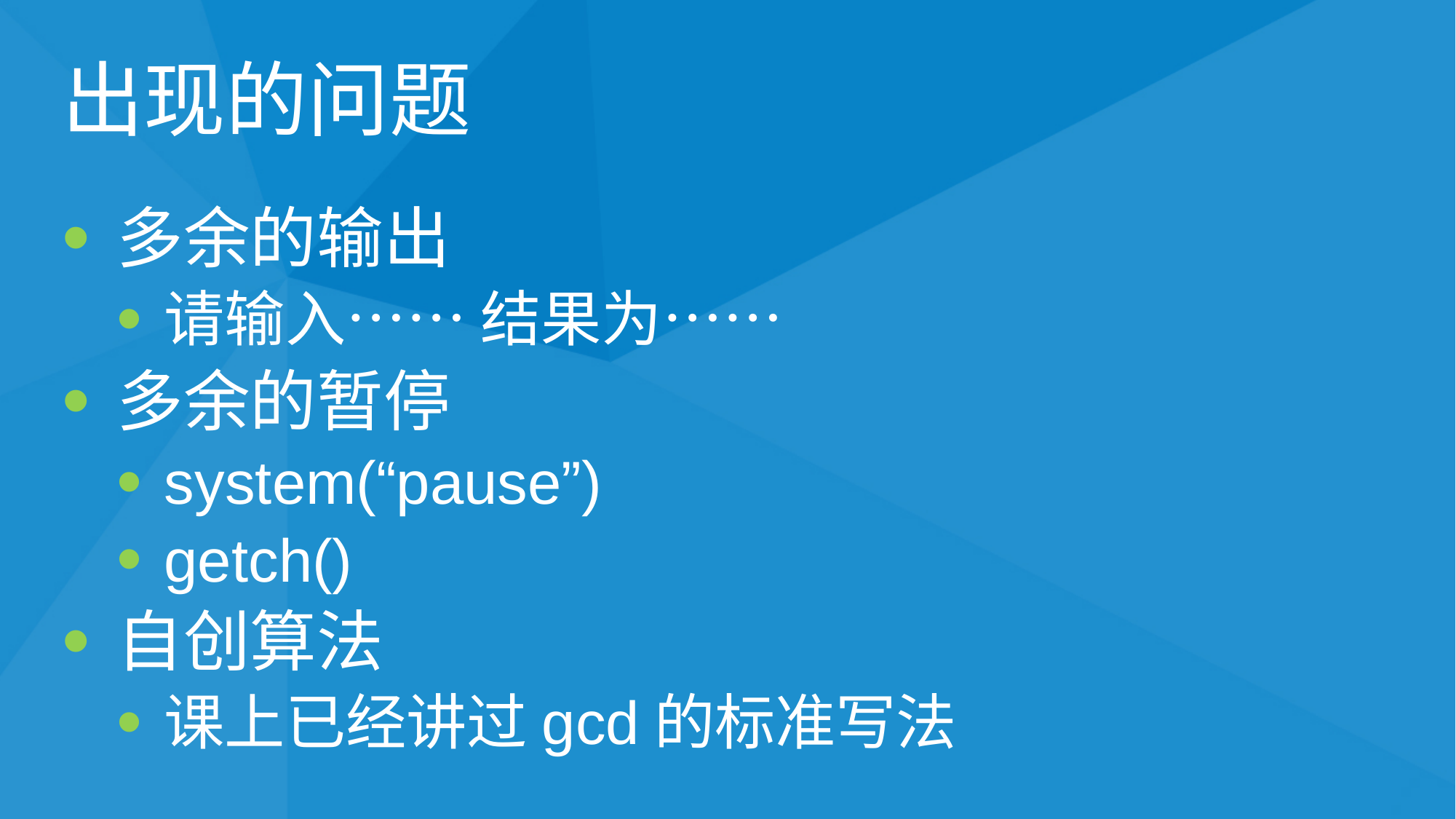

# 出现的问题
多余的输出
请输入…… 结果为……
多余的暂停
system(“pause”)
getch()
自创算法
课上已经讲过gcd的标准写法